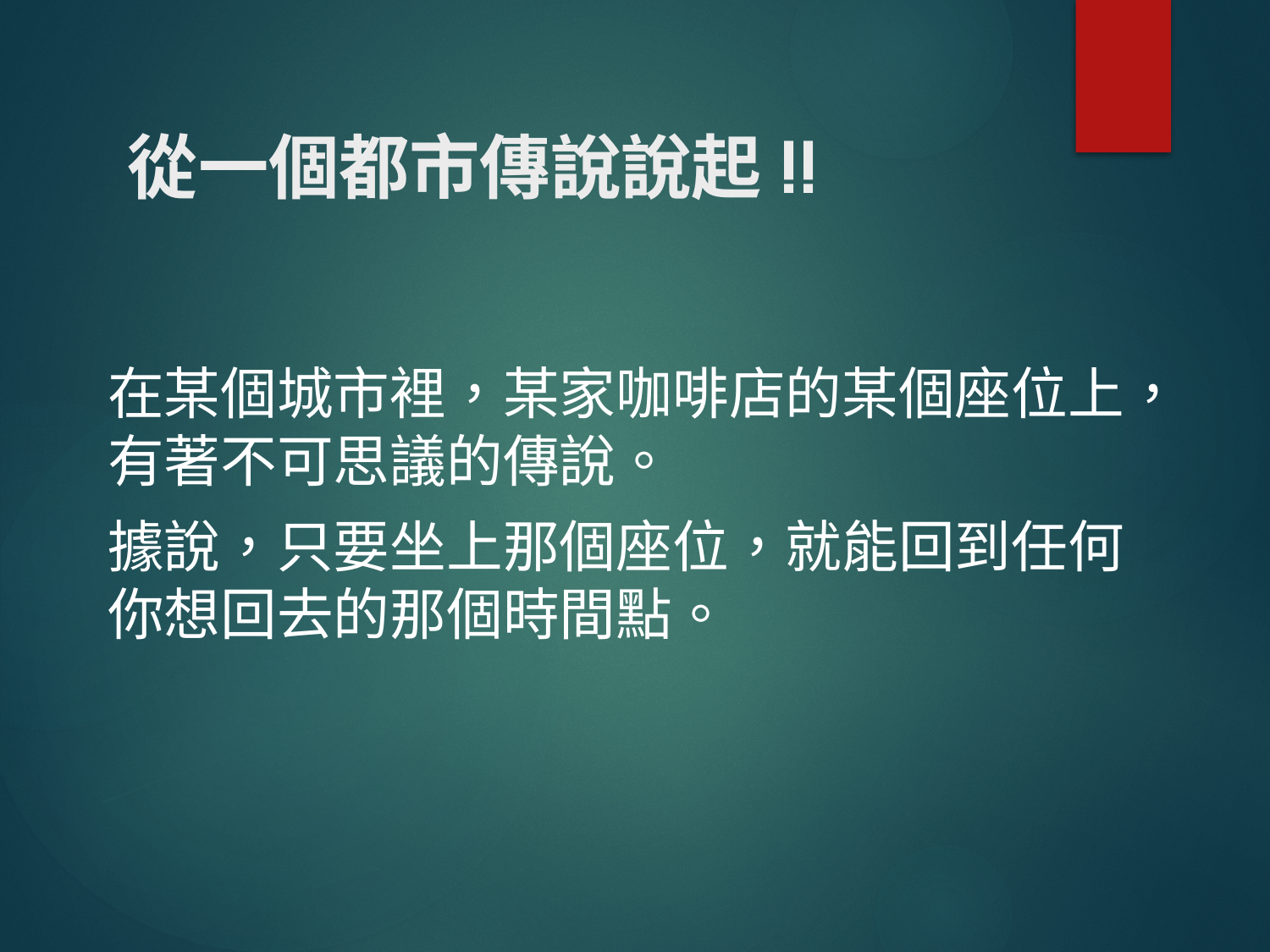

# 從一個都市傳說說起!!

在某個城市裡，某家咖啡店的某個座位上，有著不可思議的傳說。
據說，只要坐上那個座位，就能回到任何你想回去的那個時間點。